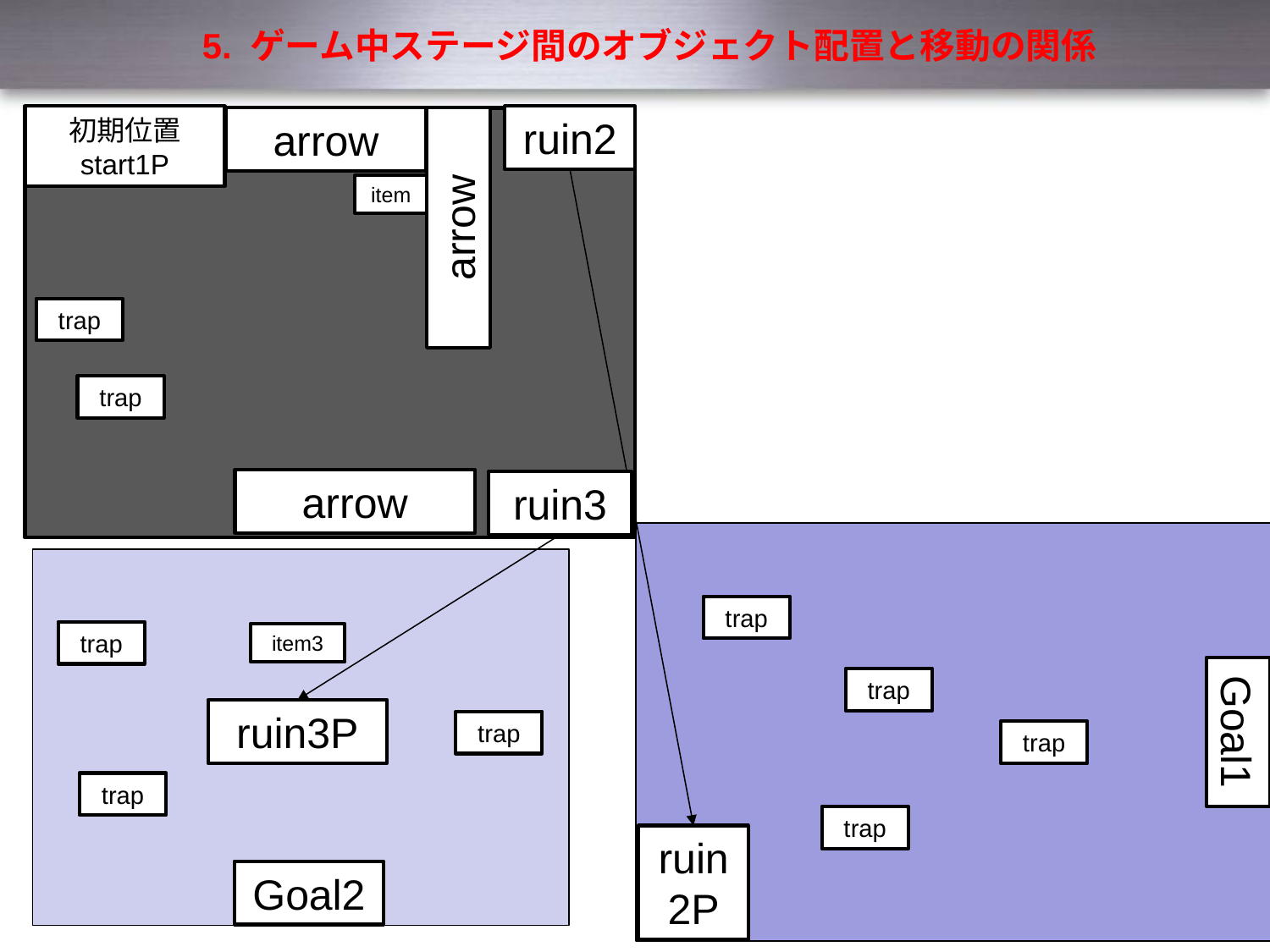

5. ゲーム中ステージ間のオブジェクト配置と移動の関係
初期位置
start1P
ruin2
arrow

item
arrow
trap
trap
arrow
ruin3

trap
trap
item3
trap
ruin3P
Goal1
trap
trap
trap
trap
ruin2P
Goal2